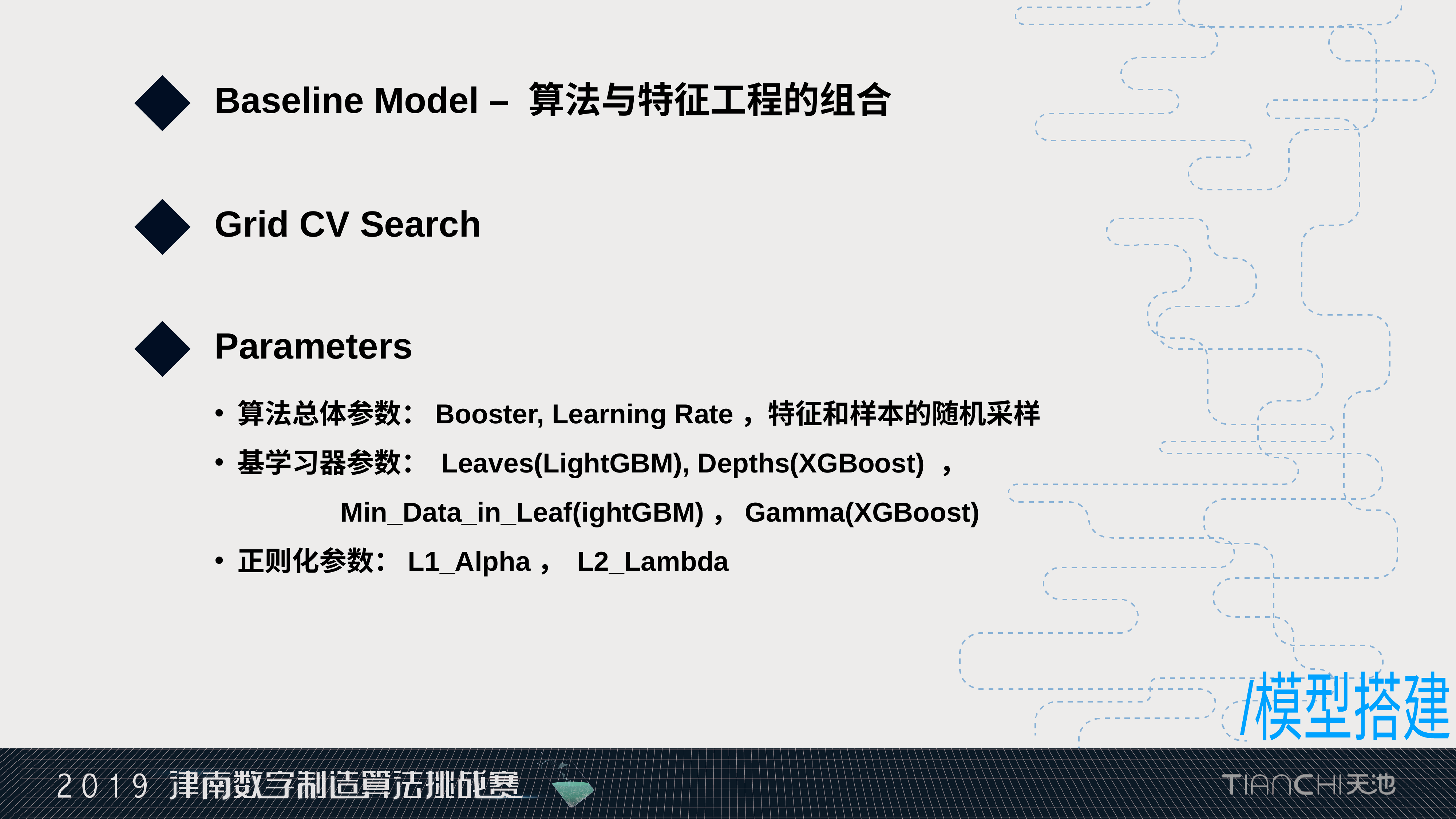

Baseline Model – 算法与特征工程的组合

Grid CV Search

Parameters
 算法总体参数：Booster, Learning Rate，特征和样本的随机采样
 基学习器参数： Leaves(LightGBM), Depths(XGBoost) ，
                 Min_Data_in_Leaf(ightGBM)，Gamma(XGBoost)
 正则化参数：L1_Alpha， L2_Lambda
/模型搭建